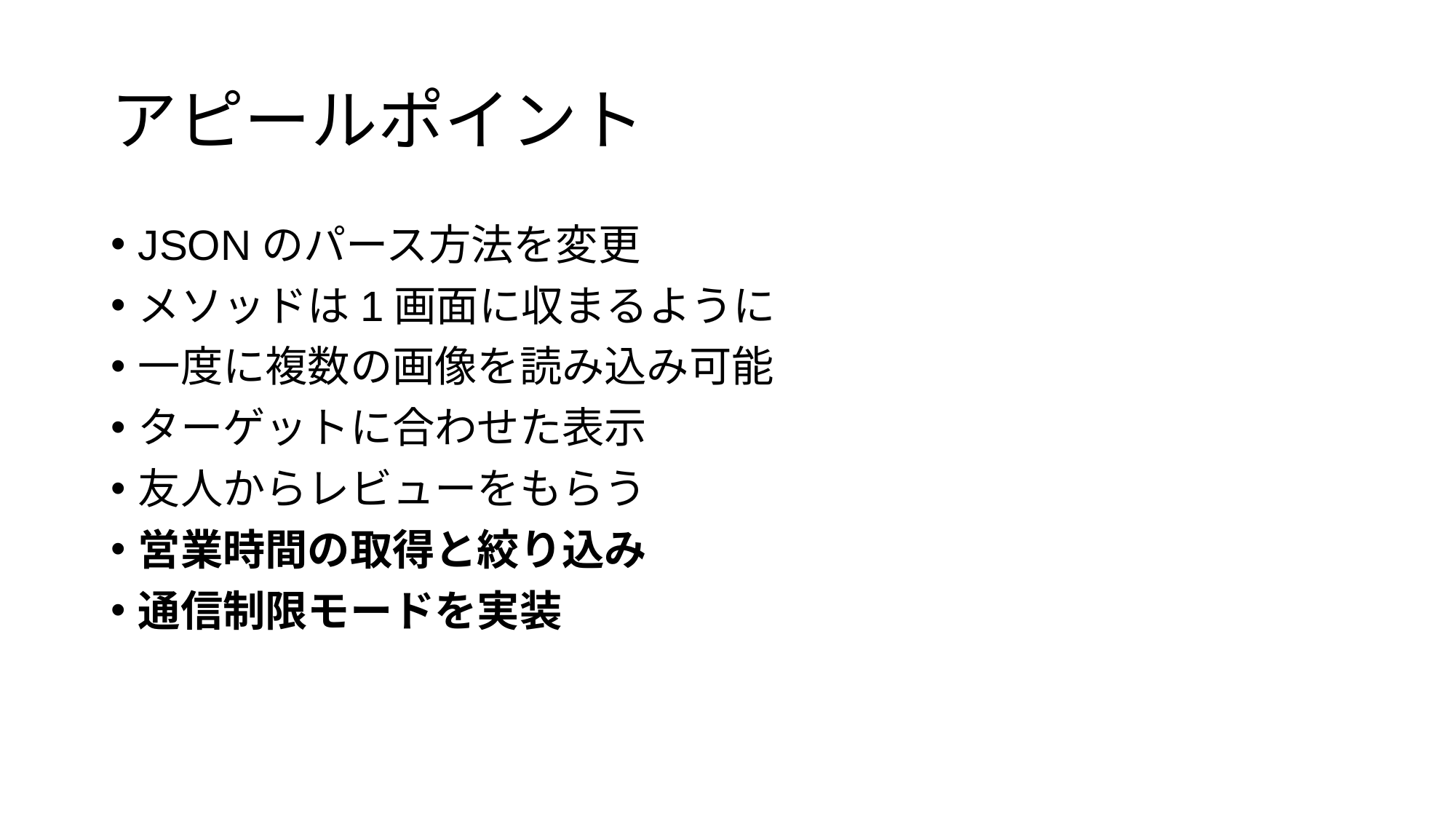

# アピールポイント
JSONのパース方法を変更
メソッドは1画面に収まるように
一度に複数の画像を読み込み可能
ターゲットに合わせた表示
友人からレビューをもらう
営業時間の取得と絞り込み
通信制限モードを実装